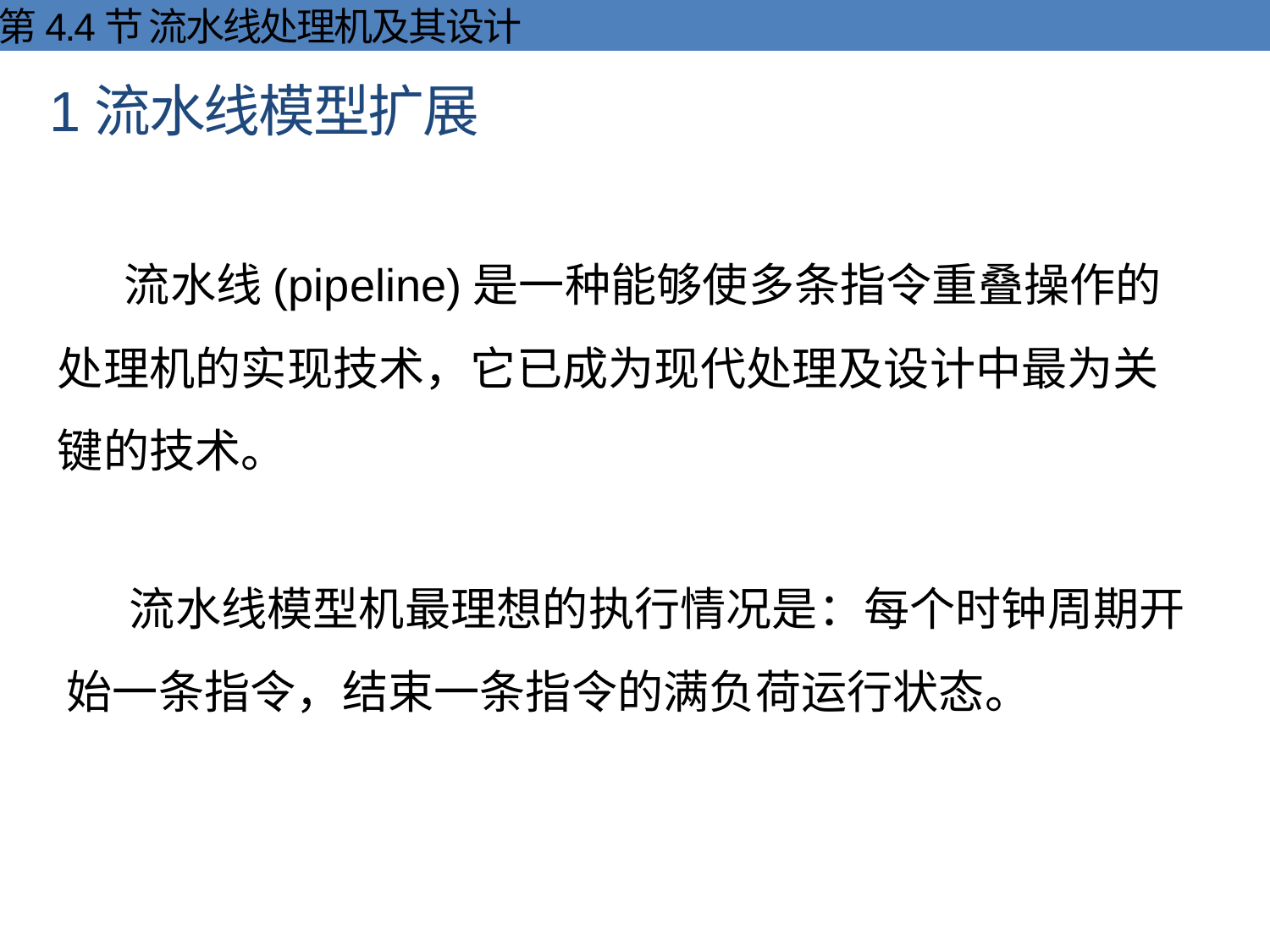

第4.4节 流水线处理机及其设计
3
1流水线模型扩展
     流水线(pipeline)是一种能够使多条指令重叠操作的处理机的实现技术，它已成为现代处理及设计中最为关键的技术。
     流水线模型机最理想的执行情况是：每个时钟周期开始一条指令，结束一条指令的满负荷运行状态。